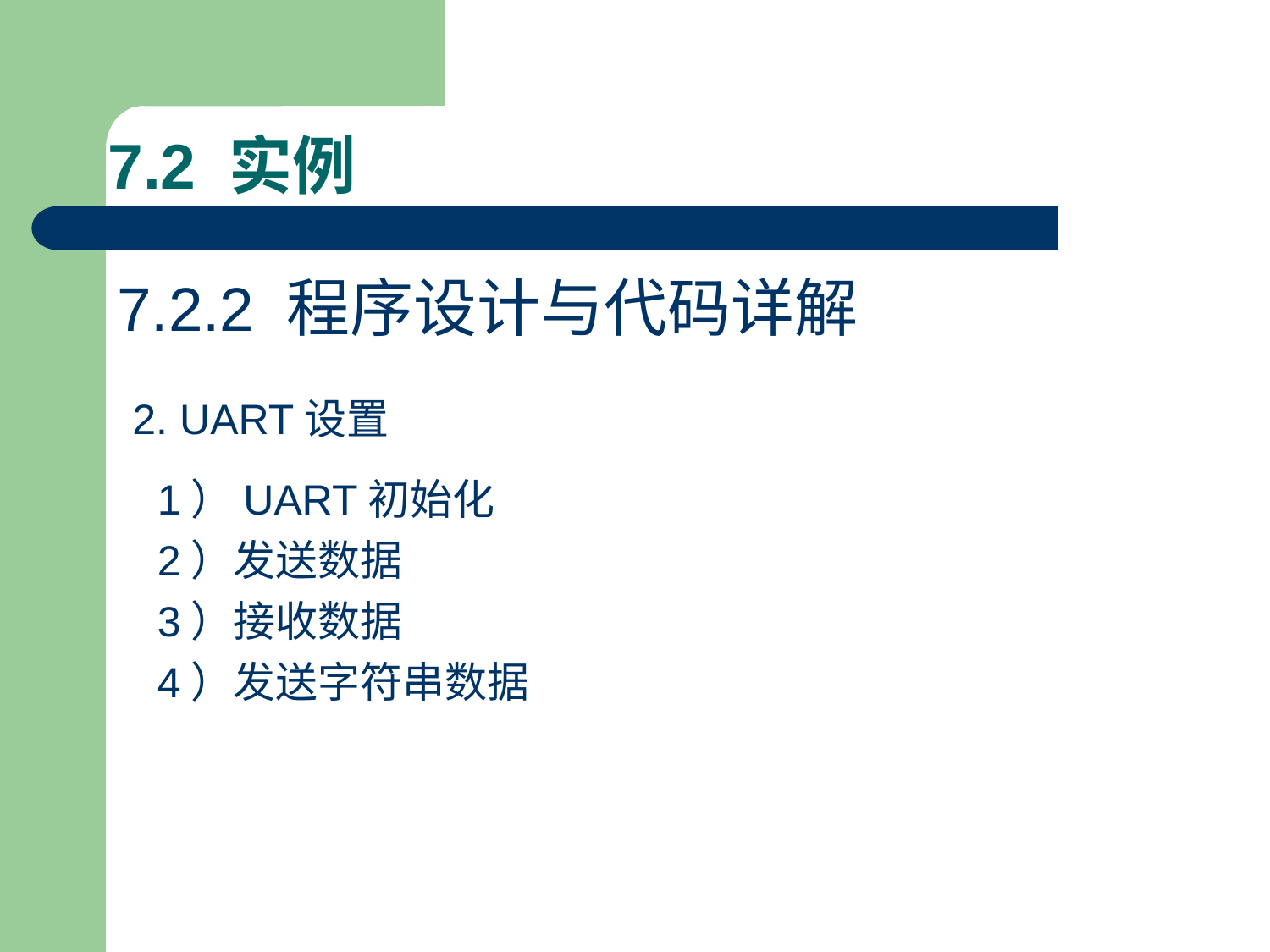

# 7.2 实例
7.2.2 程序设计与代码详解
2. UART设置
1）UART初始化
2）发送数据
3）接收数据
4）发送字符串数据